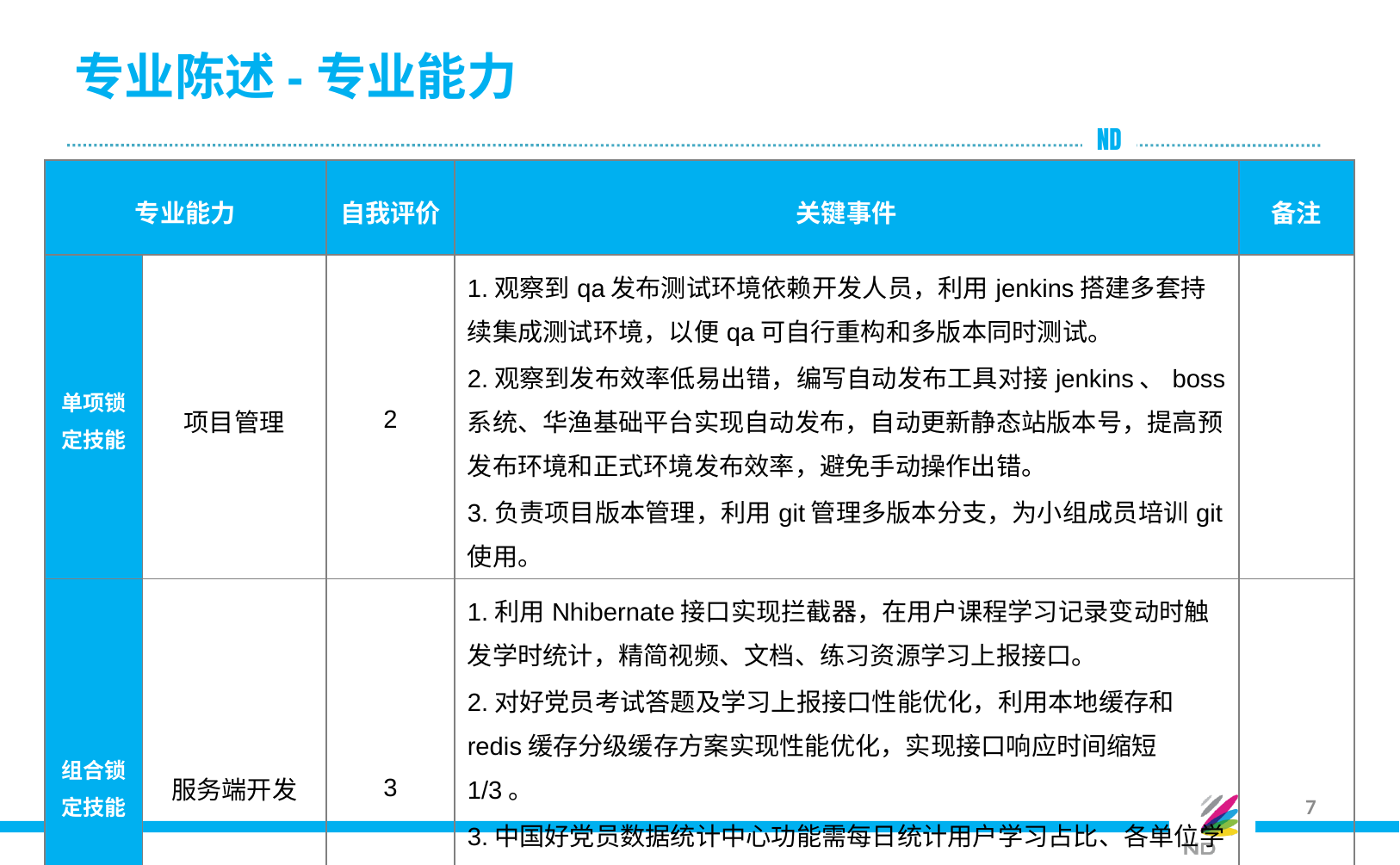

# 专业陈述-专业能力
| 专业能力 |  | 自我评价 | 关键事件 | 备注 |
| --- | --- | --- | --- | --- |
| 单项锁定技能 | 项目管理 | 2 | 1.观察到qa发布测试环境依赖开发人员，利用jenkins搭建多套持续集成测试环境，以便qa可自行重构和多版本同时测试。 2.观察到发布效率低易出错，编写自动发布工具对接jenkins、boss系统、华渔基础平台实现自动发布，自动更新静态站版本号，提高预发布环境和正式环境发布效率，避免手动操作出错。 3.负责项目版本管理，利用git管理多版本分支，为小组成员培训git使用。 |  |
| 组合锁定技能 | 服务端开发 | 3 | 1.利用Nhibernate接口实现拦截器，在用户课程学习记录变动时触发学时统计，精简视频、文档、练习资源学习上报接口。 2.对好党员考试答题及学习上报接口性能优化，利用本地缓存和redis缓存分级缓存方案实现性能优化，实现接口响应时间缩短1/3。 3.中国好党员数据统计中心功能需每日统计用户学习占比、各单位学习分析、各职级学习进度分析、排名等数据，利用增量方式仅对当日活跃用户和组织统计，实现3分钟左右在1800W原始数据中完成统计。 |  |
7